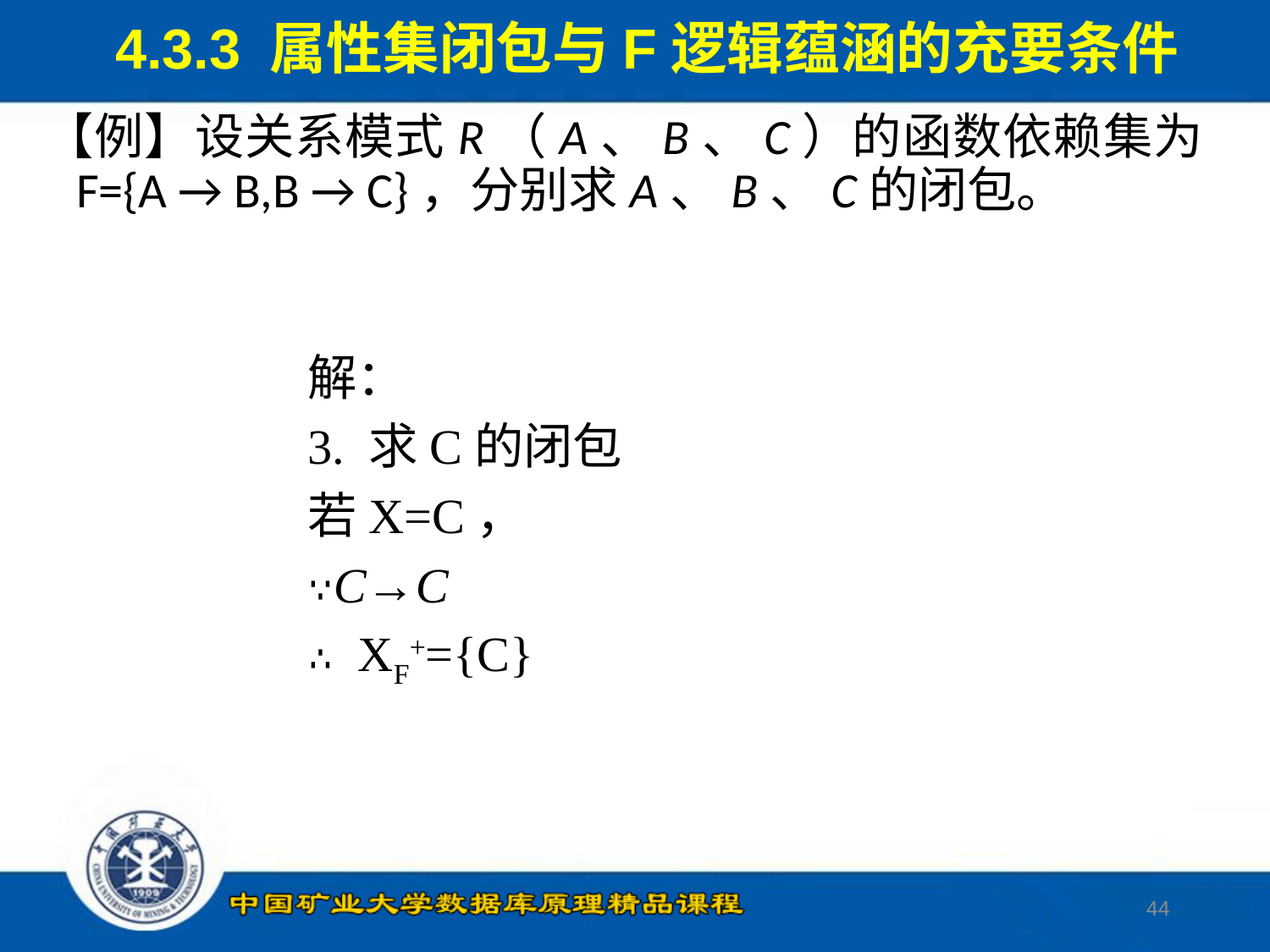

4.3.3 属性集闭包与F逻辑蕴涵的充要条件
【例】设关系模式R（A、B、C）的函数依赖集为F={A → B,B → C}，分别求A、B、C的闭包。
解：
3. 求C的闭包
若X=C，
∵C→C
∴  XF+={C}
44